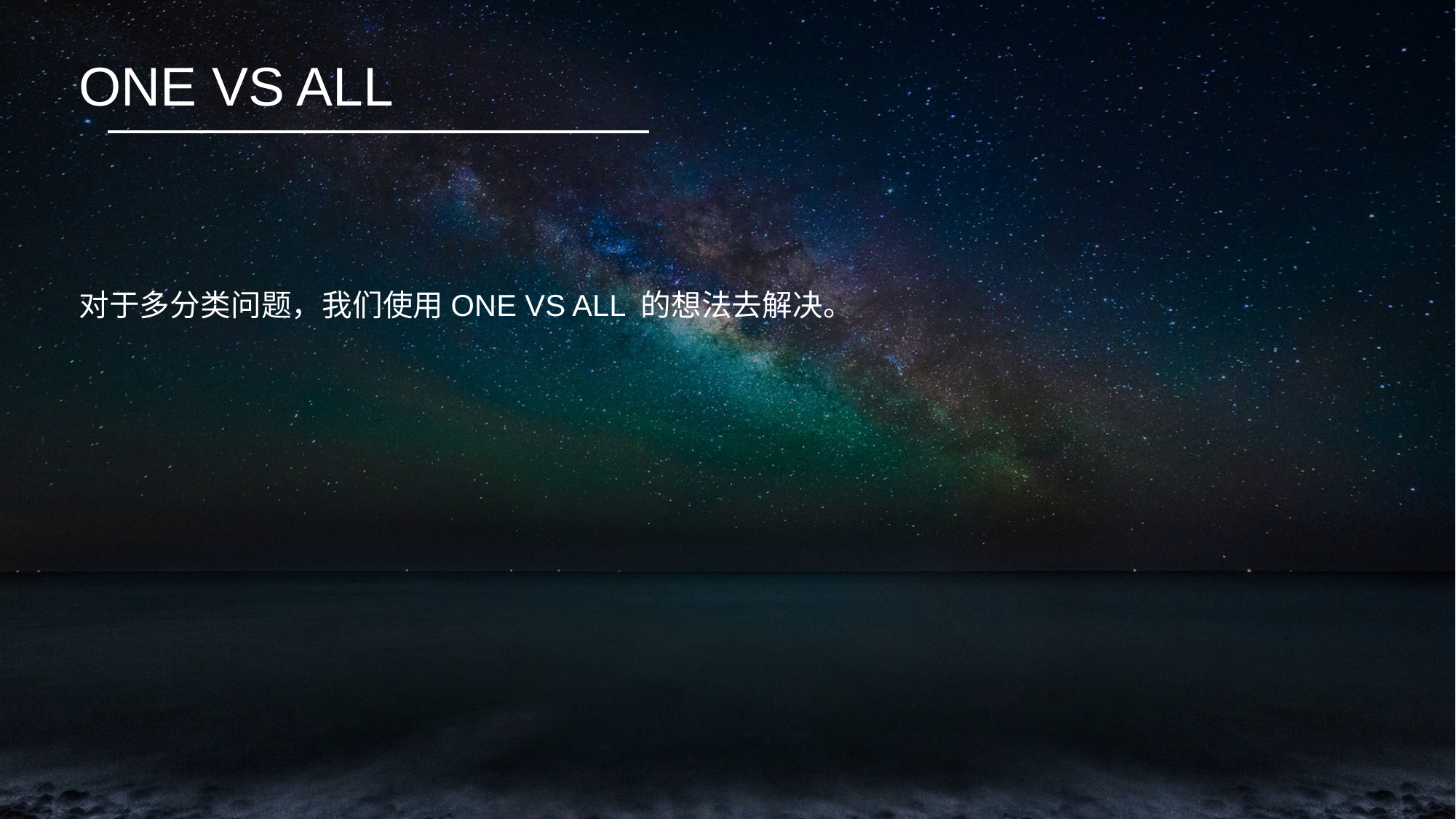

ONE VS ALL
对于多分类问题，我们使用ONE VS ALL 的想法去解决。